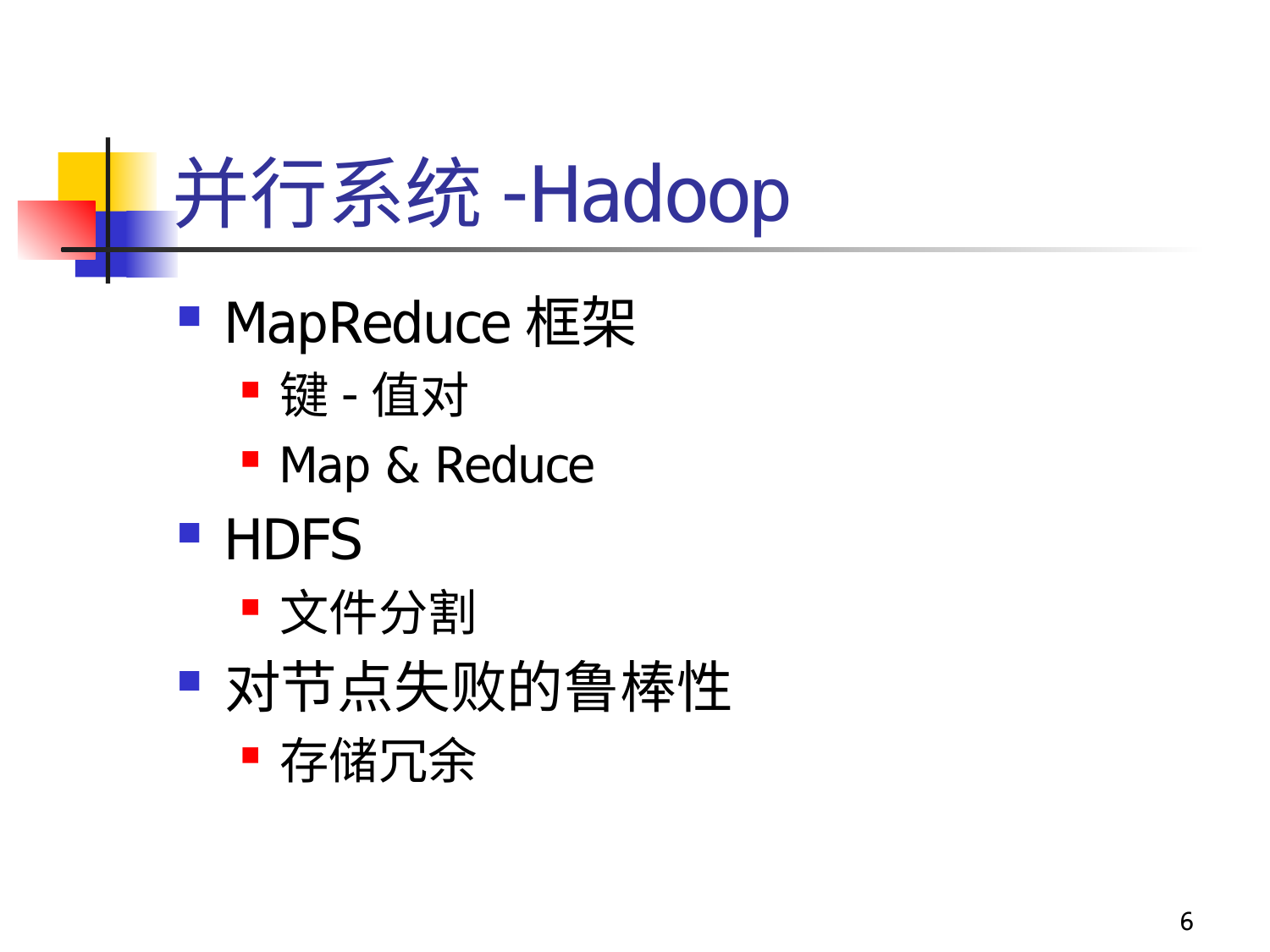

# 并行系统-Hadoop
MapReduce框架
键-值对
Map & Reduce
HDFS
文件分割
对节点失败的鲁棒性
存储冗余

6